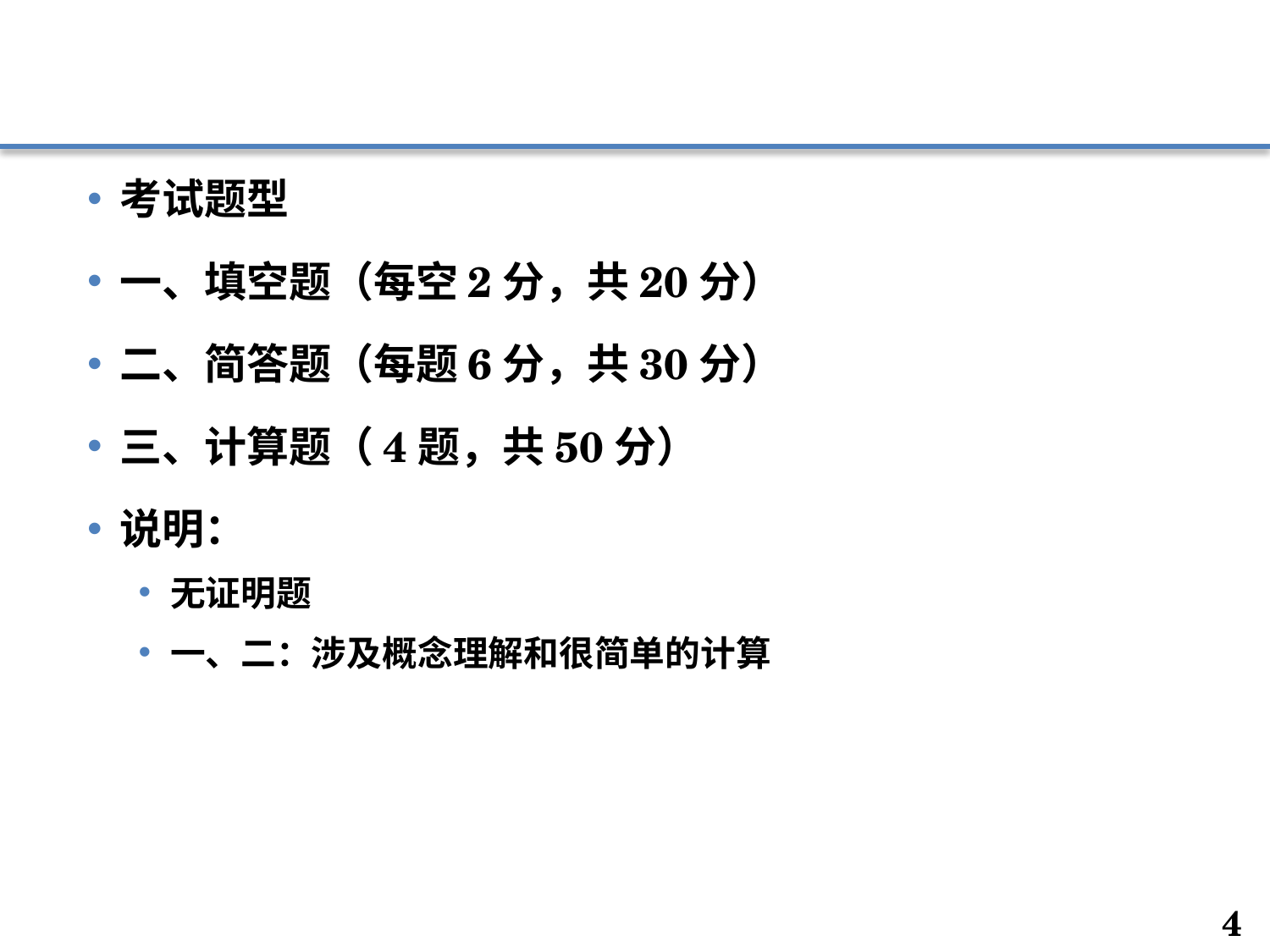

#
考试题型
一、填空题（每空2分，共20分）
二、简答题（每题6分，共30分）
三、计算题（4题，共50分）
说明：
无证明题
一、二：涉及概念理解和很简单的计算

4